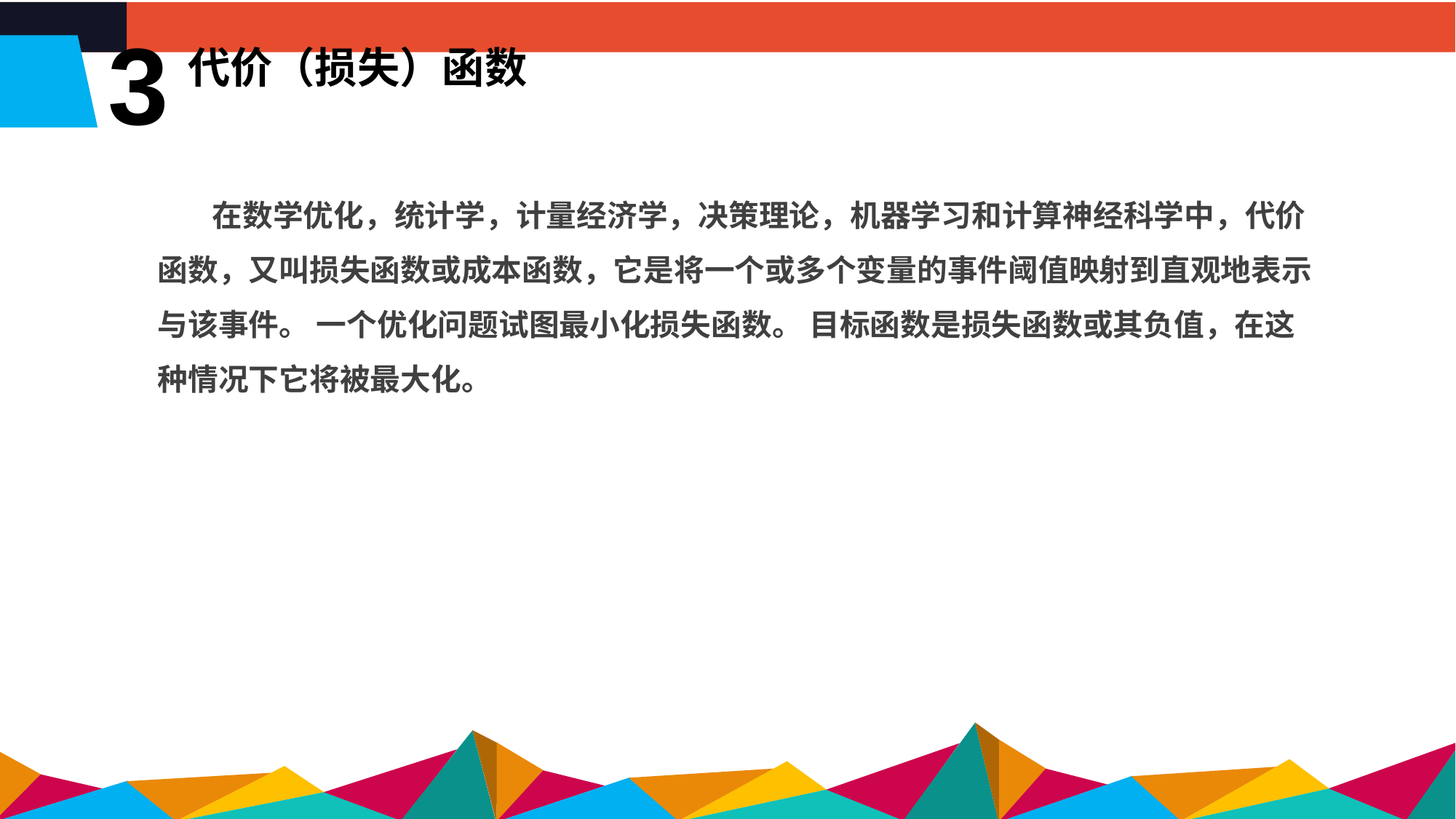

3

代价（损失）函数
在数学优化，统计学，计量经济学，决策理论，机器学习和计算神经科学中，代价函数，又叫损失函数或成本函数，它是将一个或多个变量的事件阈值映射到直观地表示与该事件。 一个优化问题试图最小化损失函数。 目标函数是损失函数或其负值，在这种情况下它将被最大化。